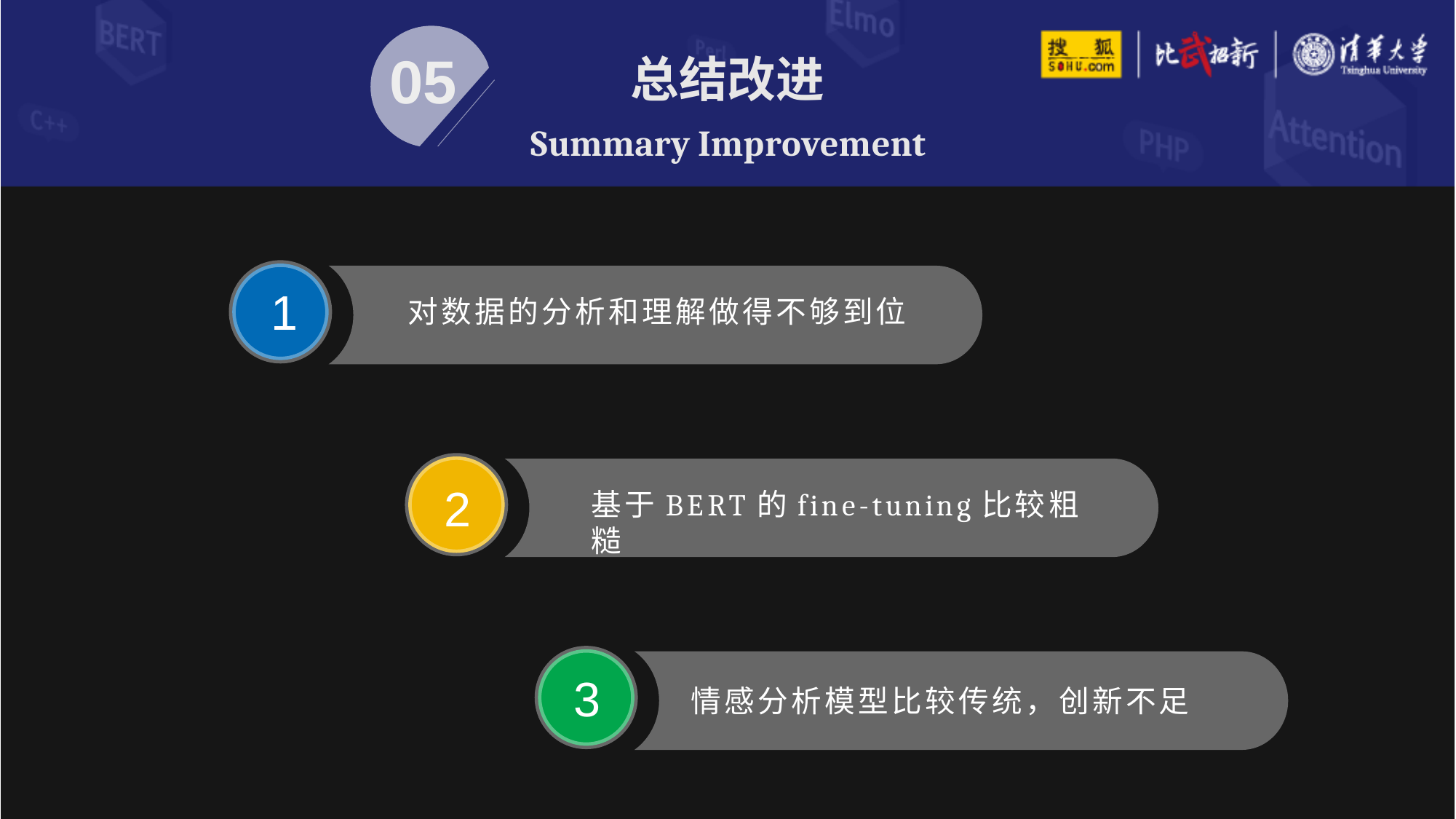

总结改进
Summary Improvement
05

1
对数据的分析和理解做得不够到位

2
基于BERT的fine-tuning比较粗糙

3
情感分析模型比较传统，创新不足